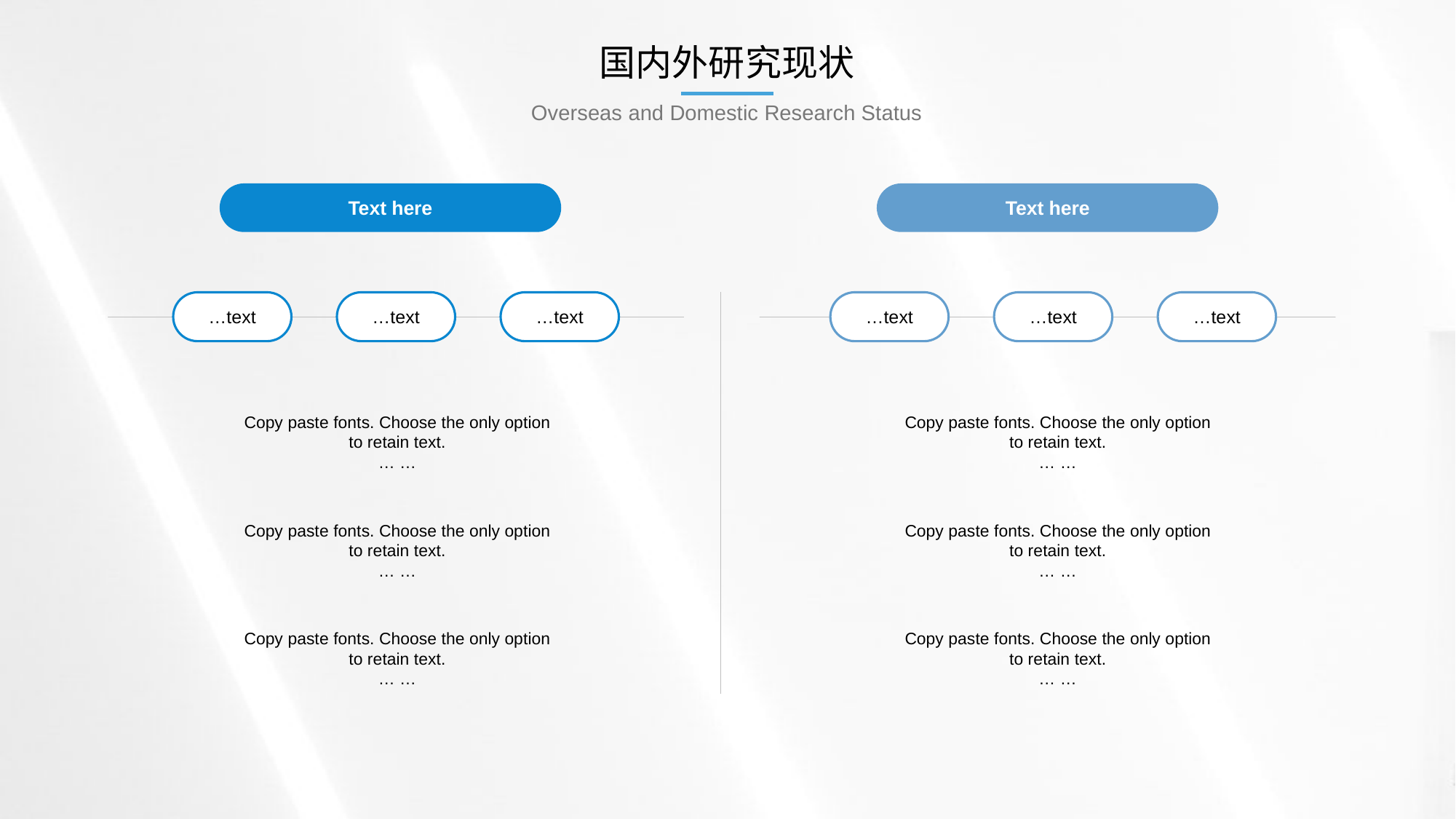

国内外研究现状
Overseas and Domestic Research Status
Text here
Text here
…text
…text
…text
…text
…text
…text
Copy paste fonts. Choose the only option to retain text.
… …
Copy paste fonts. Choose the only option to retain text.
… …
Copy paste fonts. Choose the only option to retain text.
… …
Copy paste fonts. Choose the only option to retain text.
… …
Copy paste fonts. Choose the only option to retain text.
… …
Copy paste fonts. Choose the only option to retain text.
… …